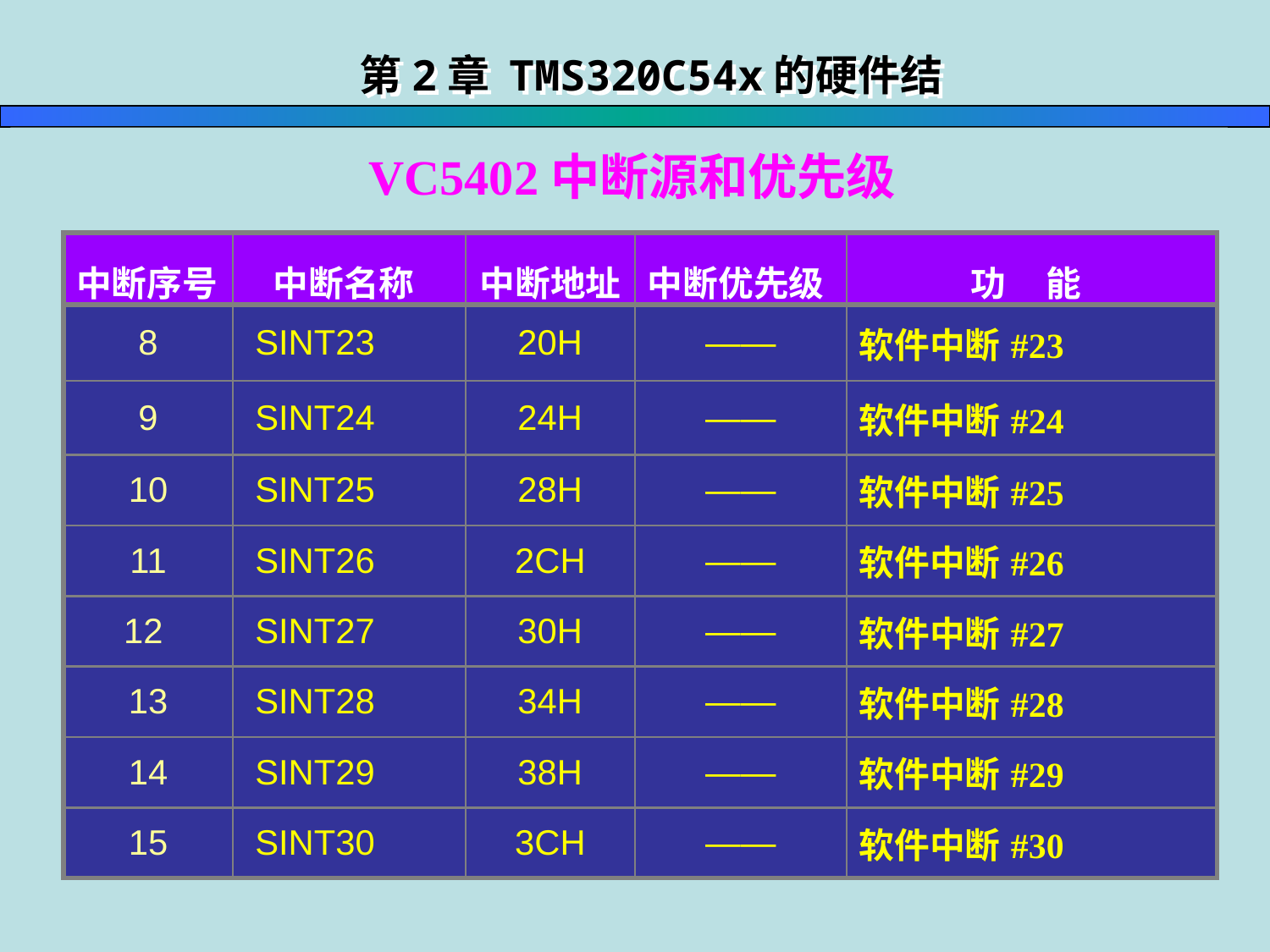

第2章 TMS320C54x的硬件结构

VC5402中断源和优先级
| 中断序号 | 中断名称 | 中断地址 | 中断优先级 | 功 能 |
| --- | --- | --- | --- | --- |
| 8 | SINT23 | 20H | —— | 软件中断#23 |
| 9 | SINT24 | 24H | —— | 软件中断#24 |
| 10 | SINT25 | 28H | —— | 软件中断#25 |
| 11 | SINT26 | 2CH | —— | 软件中断#26 |
| 12 | SINT27 | 30H | —— | 软件中断#27 |
| 13 | SINT28 | 34H | —— | 软件中断#28 |
| 14 | SINT29 | 38H | —— | 软件中断#29 |
| 15 | SINT30 | 3CH | —— | 软件中断#30 |
187